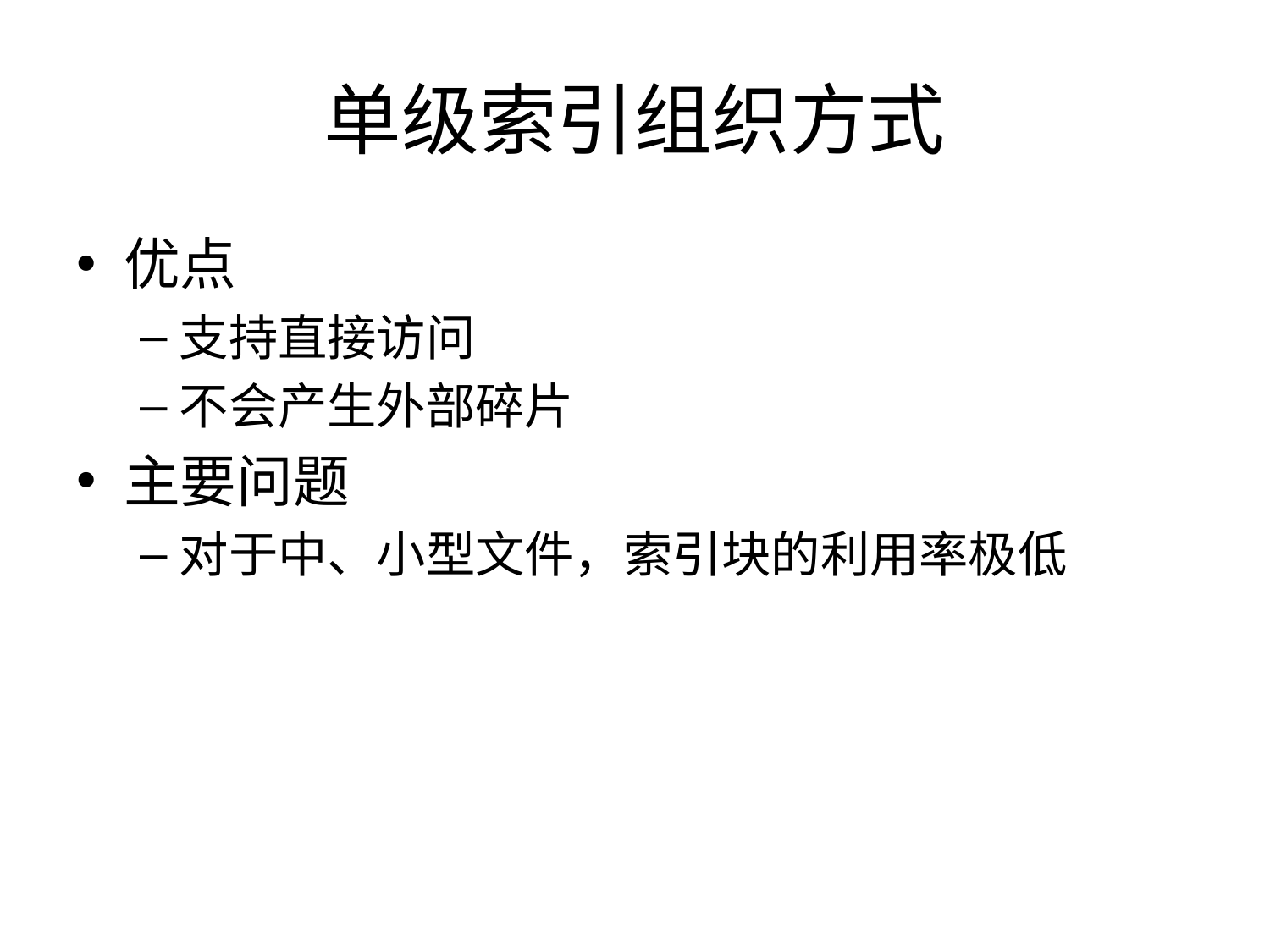

# 单级索引组织方式
优点
支持直接访问
不会产生外部碎片
主要问题
对于中、小型文件，索引块的利用率极低